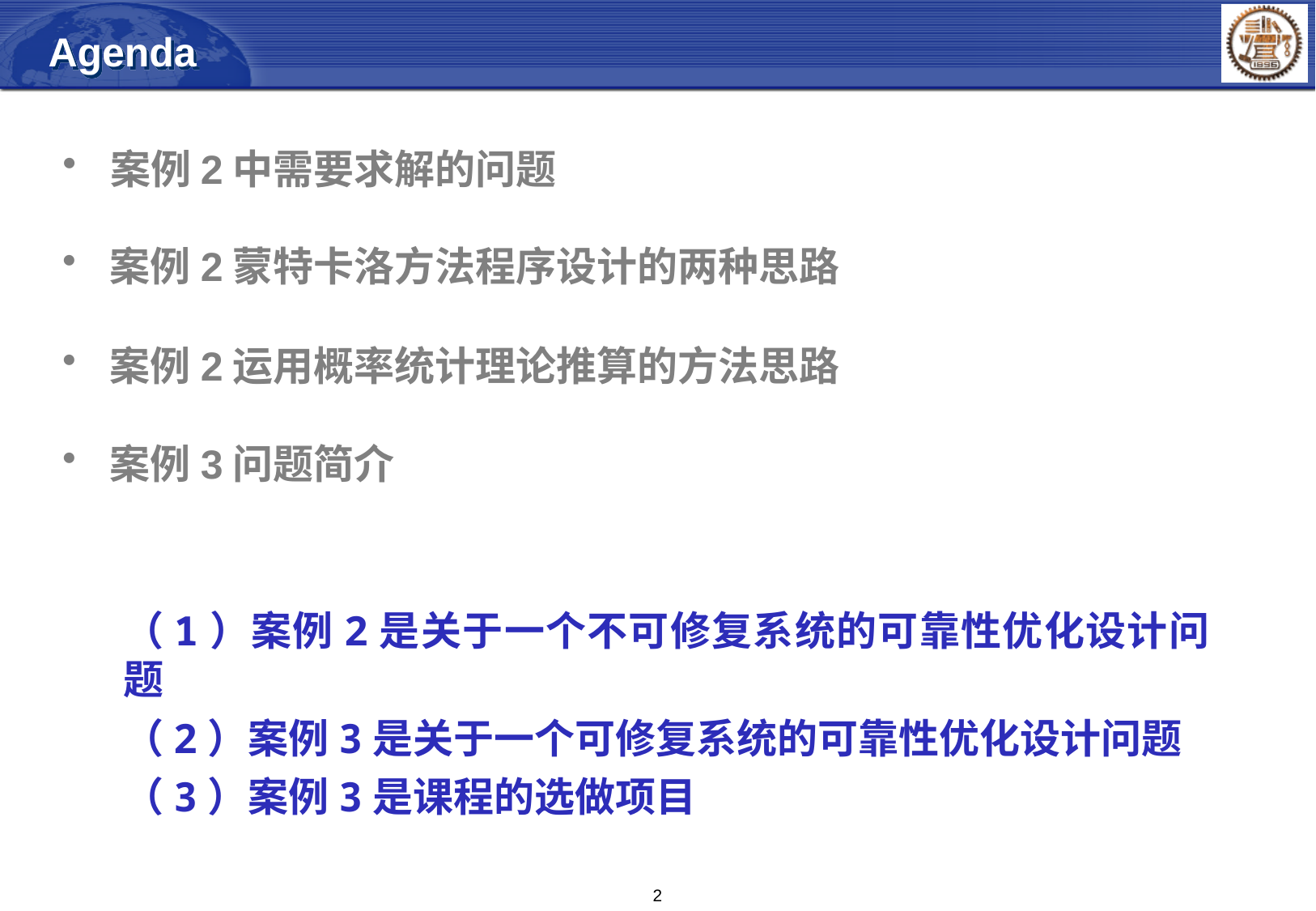

Agenda
 案例2中需要求解的问题
 案例2蒙特卡洛方法程序设计的两种思路
 案例2运用概率统计理论推算的方法思路
 案例3问题简介
（1）案例2是关于一个不可修复系统的可靠性优化设计问题
（2）案例3是关于一个可修复系统的可靠性优化设计问题
（3）案例3是课程的选做项目
2